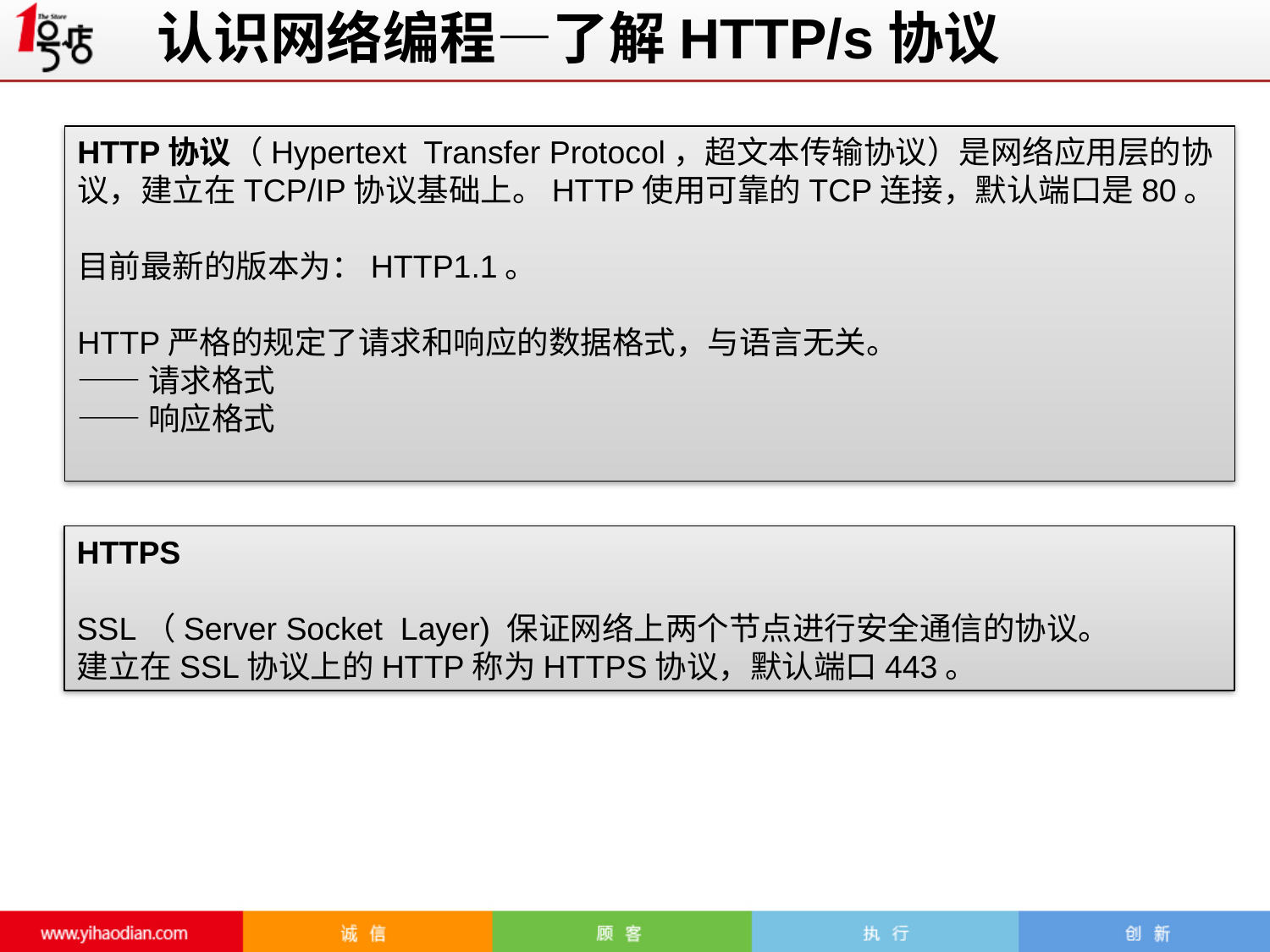

认识网络编程—了解HTTP/s协议
HTTP协议（Hypertext  Transfer Protocol，超文本传输协议）是网络应用层的协议，建立在TCP/IP协议基础上。HTTP使用可靠的TCP连接，默认端口是80。

目前最新的版本为：HTTP1.1。

HTTP严格的规定了请求和响应的数据格式，与语言无关。
——请求格式
——响应格式

HTTPS

SSL（Server Socket  Layer) 保证网络上两个节点进行安全通信的协议。
建立在SSL协议上的HTTP称为HTTPS协议，默认端口443。